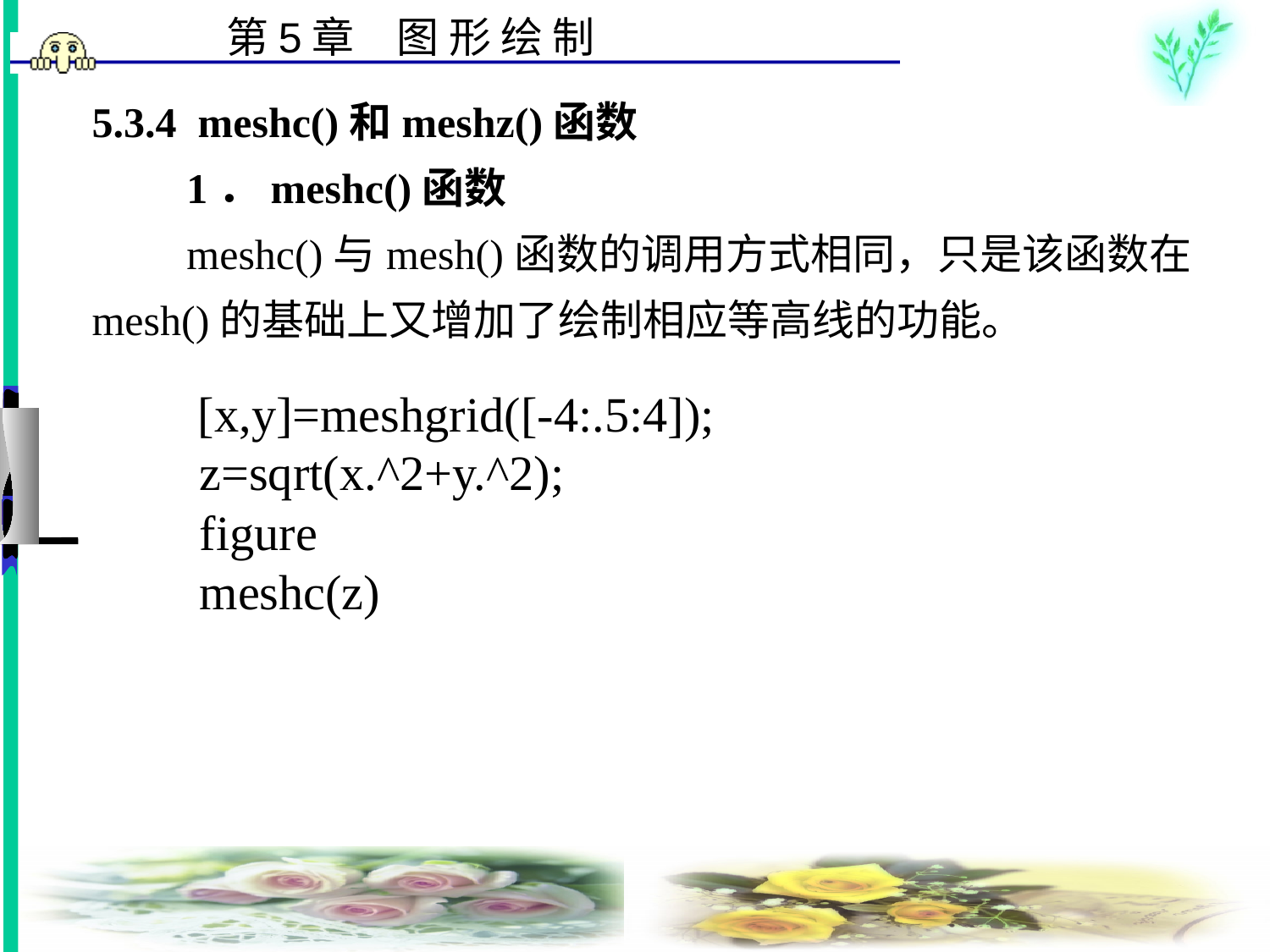

# 5.3.4  meshc()和meshz()函数 　　1．meshc()函数 　　meshc()与mesh()函数的调用方式相同，只是该函数在mesh()的基础上又增加了绘制相应等高线的功能。
 [x,y]=meshgrid([-4:.5:4]);
 z=sqrt(x.^2+y.^2);
 figure
 meshc(z)